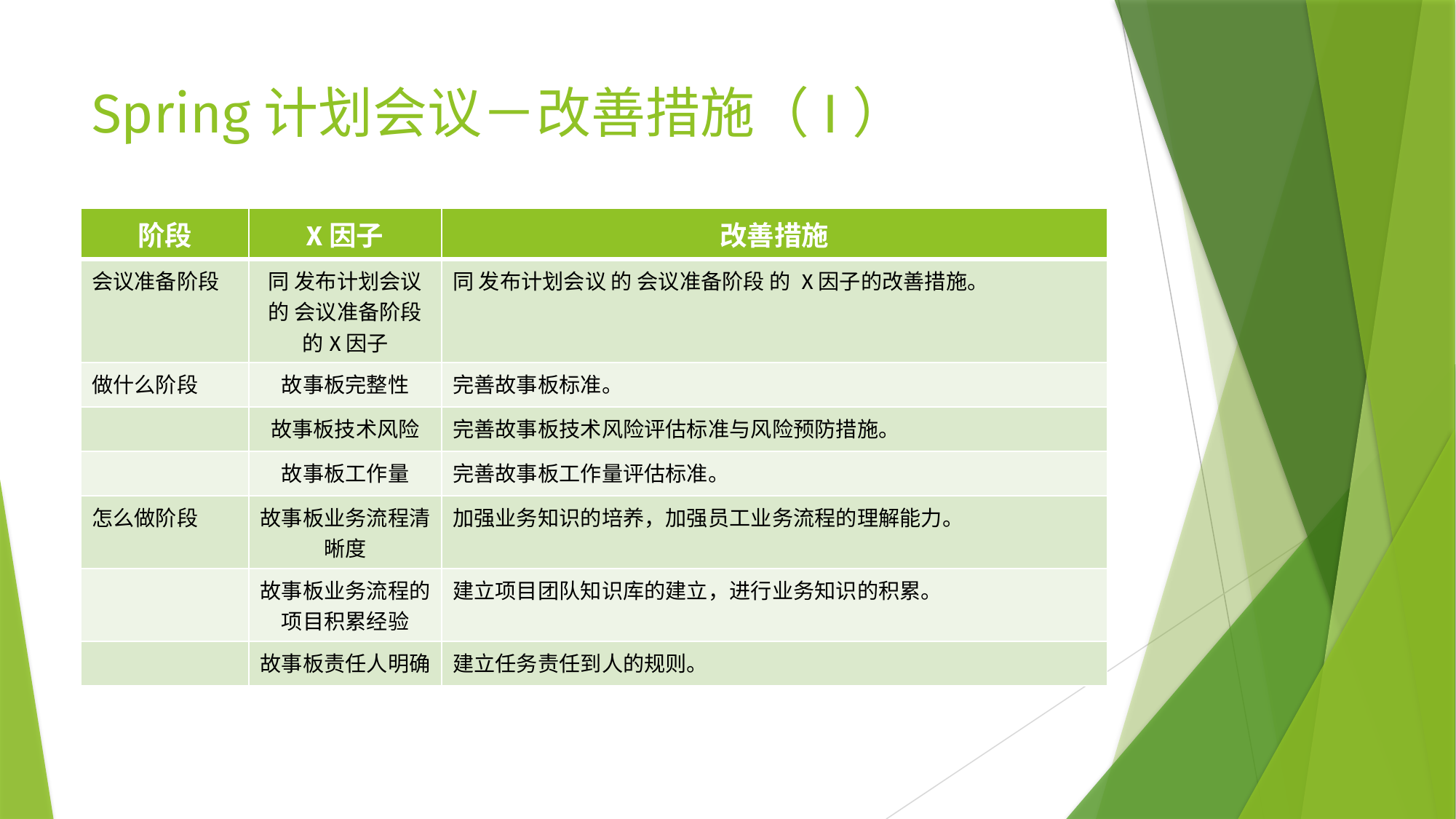

# Spring计划会议－改善措施（I）
| 阶段 | X因子 | 改善措施 |
| --- | --- | --- |
| 会议准备阶段 | 同 发布计划会议 的 会议准备阶段的X因子 | 同 发布计划会议 的 会议准备阶段 的 X因子的改善措施。 |
| 做什么阶段 | 故事板完整性 | 完善故事板标准。 |
|  | 故事板技术风险 | 完善故事板技术风险评估标准与风险预防措施。 |
|  | 故事板工作量 | 完善故事板工作量评估标准。 |
| 怎么做阶段 | 故事板业务流程清晰度 | 加强业务知识的培养，加强员工业务流程的理解能力。 |
|  | 故事板业务流程的项目积累经验 | 建立项目团队知识库的建立，进行业务知识的积累。 |
|  | 故事板责任人明确 | 建立任务责任到人的规则。 |